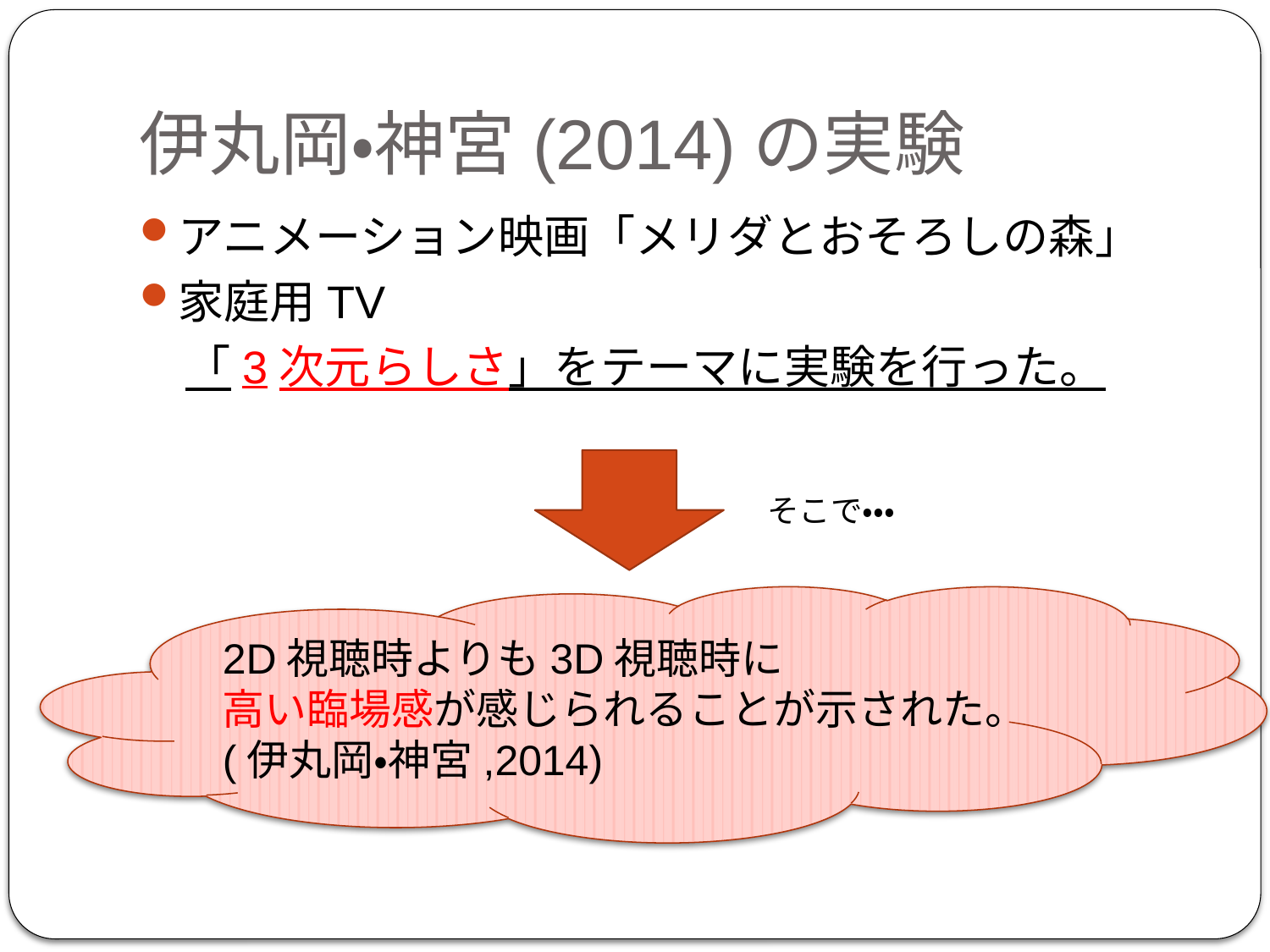

# 伊丸岡・神宮(2014)の実験
アニメーション映画「メリダとおそろしの森」
家庭用TV
　「3次元らしさ」をテーマに実験を行った。

そこで・・・
2D視聴時よりも3D視聴時に
高い臨場感が感じられることが示された。
(伊丸岡・神宮,2014)